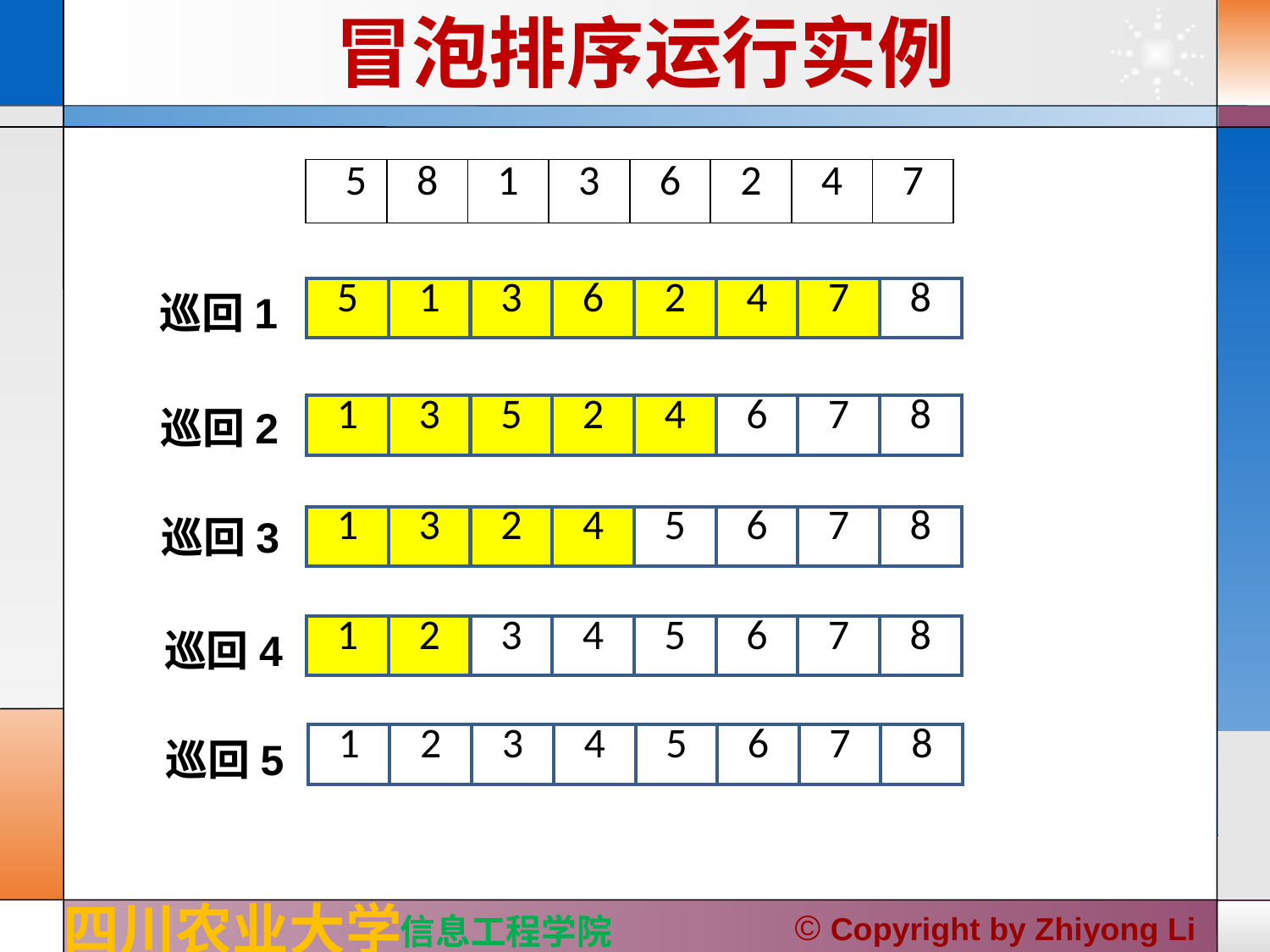

# 冒泡排序运行实例
| 5 | 8 | 1 | 3 | 6 | 2 | 4 | 7 |
| --- | --- | --- | --- | --- | --- | --- | --- |
| 5 | 1 | 3 | 6 | 2 | 4 | 7 | 8 |
| --- | --- | --- | --- | --- | --- | --- | --- |
巡回1
| 1 | 3 | 5 | 2 | 4 | 6 | 7 | 8 |
| --- | --- | --- | --- | --- | --- | --- | --- |

巡回2
| 1 | 3 | 2 | 4 | 5 | 6 | 7 | 8 |
| --- | --- | --- | --- | --- | --- | --- | --- |

巡回3
| 1 | 2 | 3 | 4 | 5 | 6 | 7 | 8 |
| --- | --- | --- | --- | --- | --- | --- | --- |

巡回4
| 1 | 2 | 3 | 4 | 5 | 6 | 7 | 8 |
| --- | --- | --- | --- | --- | --- | --- | --- |

巡回5